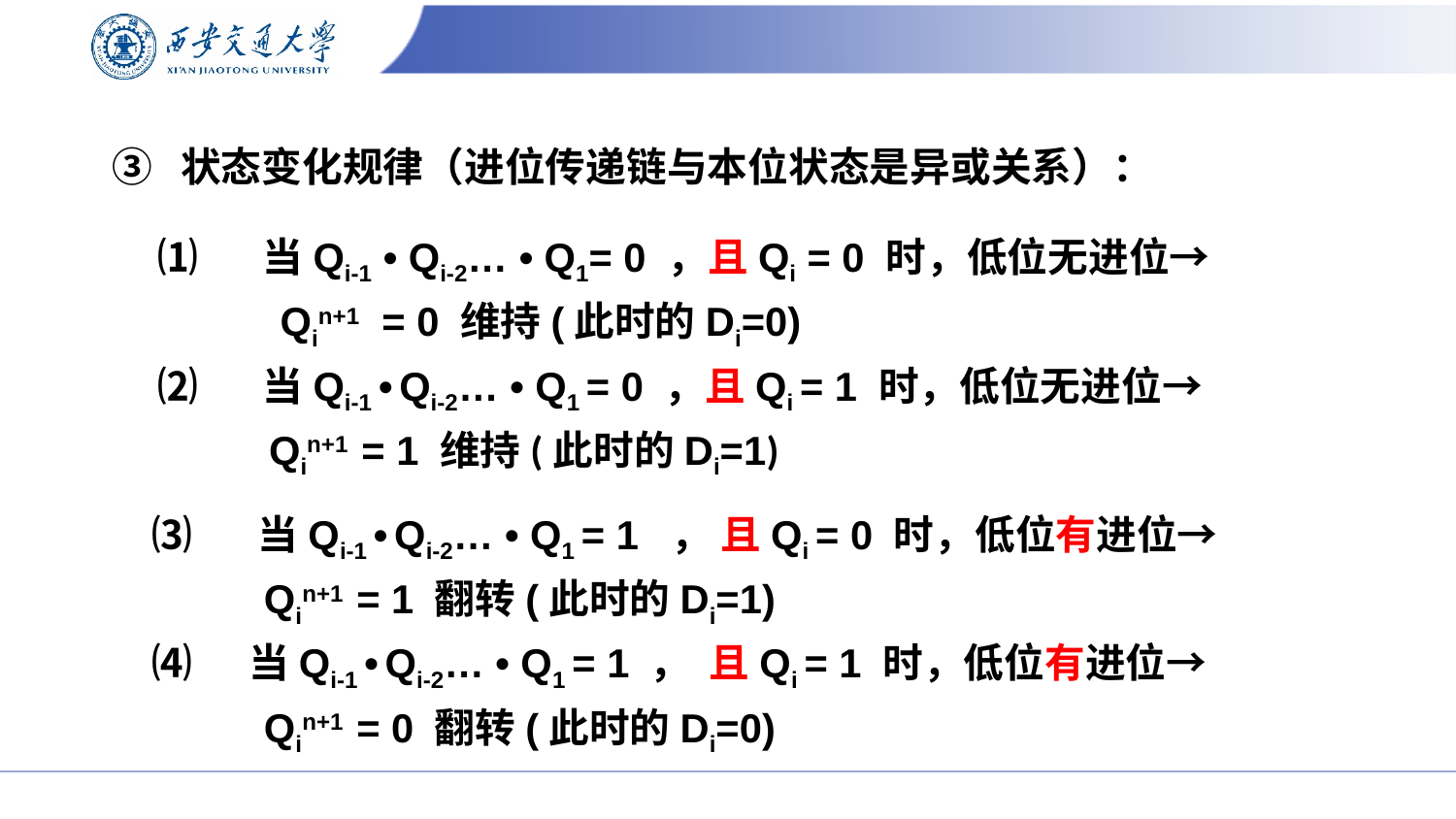

③  状态变化规律（进位传递链与本位状态是异或关系）：

⑴      当Qi-1 • Qi-2… • Q1= 0 ，且Qi = 0 时，低位无进位→
           Qin+1  = 0 维持(此时的Di=0)
⑵      当Qi-1 • Qi-2… • Q1 = 0 ，且Qi = 1 时，低位无进位→
          Qin+1  = 1 维持(此时的Di=1)
⑶      当Qi-1 • Qi-2… • Q1 = 1  ， 且Qi = 0 时，低位有进位→
          Qin+1  = 1 翻转(此时的Di=1)
⑷     当Qi-1 • Qi-2… • Q1 = 1 ，  且Qi = 1 时，低位有进位→
          Qin+1  = 0 翻转(此时的Di=0)